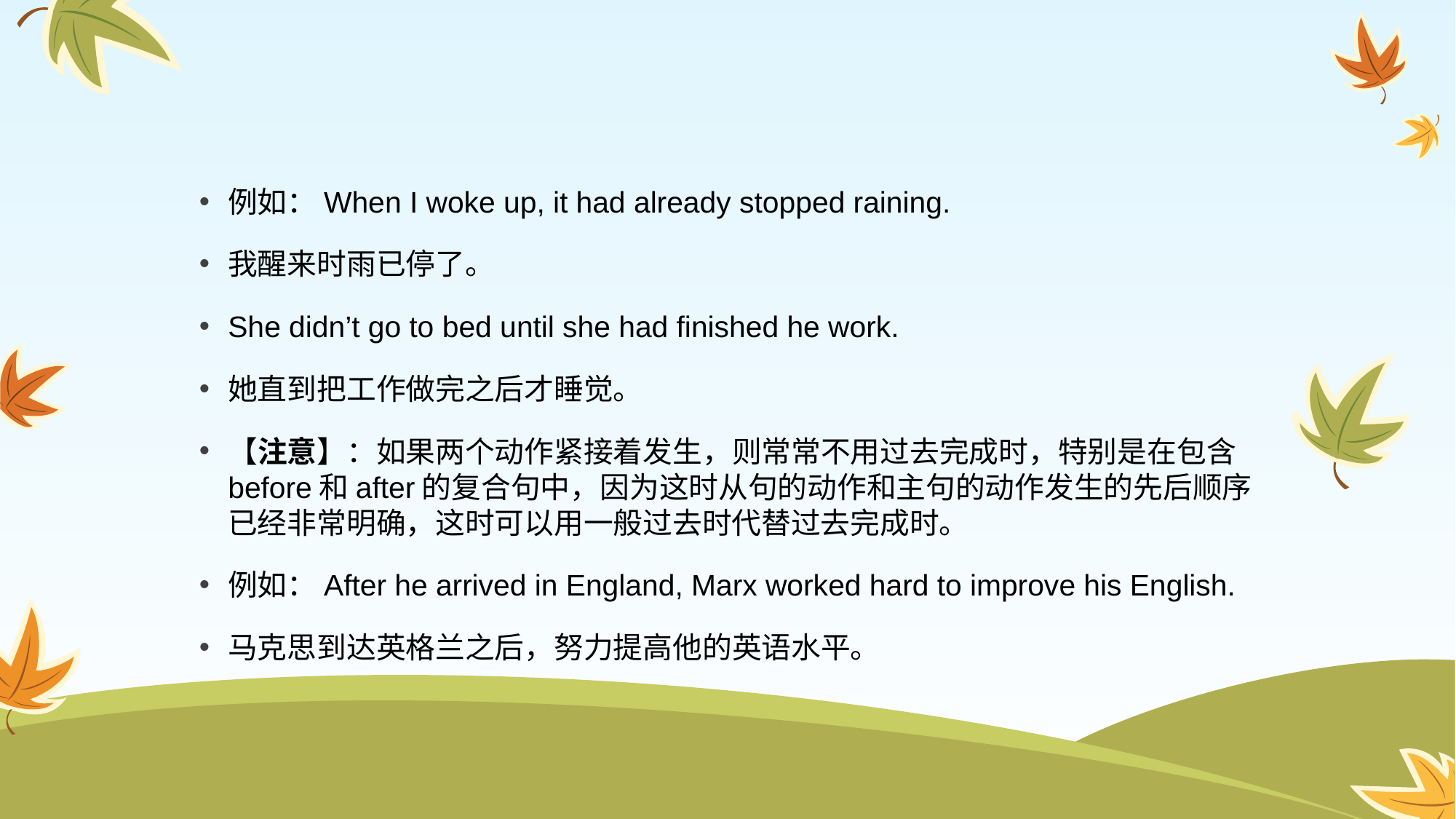

#
例如：When I woke up, it had already stopped raining.
我醒来时雨已停了。
She didn’t go to bed until she had finished he work.
她直到把工作做完之后才睡觉。
【注意】：如果两个动作紧接着发生，则常常不用过去完成时，特别是在包含before和after的复合句中，因为这时从句的动作和主句的动作发生的先后顺序已经非常明确，这时可以用一般过去时代替过去完成时。
例如：After he arrived in England, Marx worked hard to improve his English.
马克思到达英格兰之后，努力提高他的英语水平。